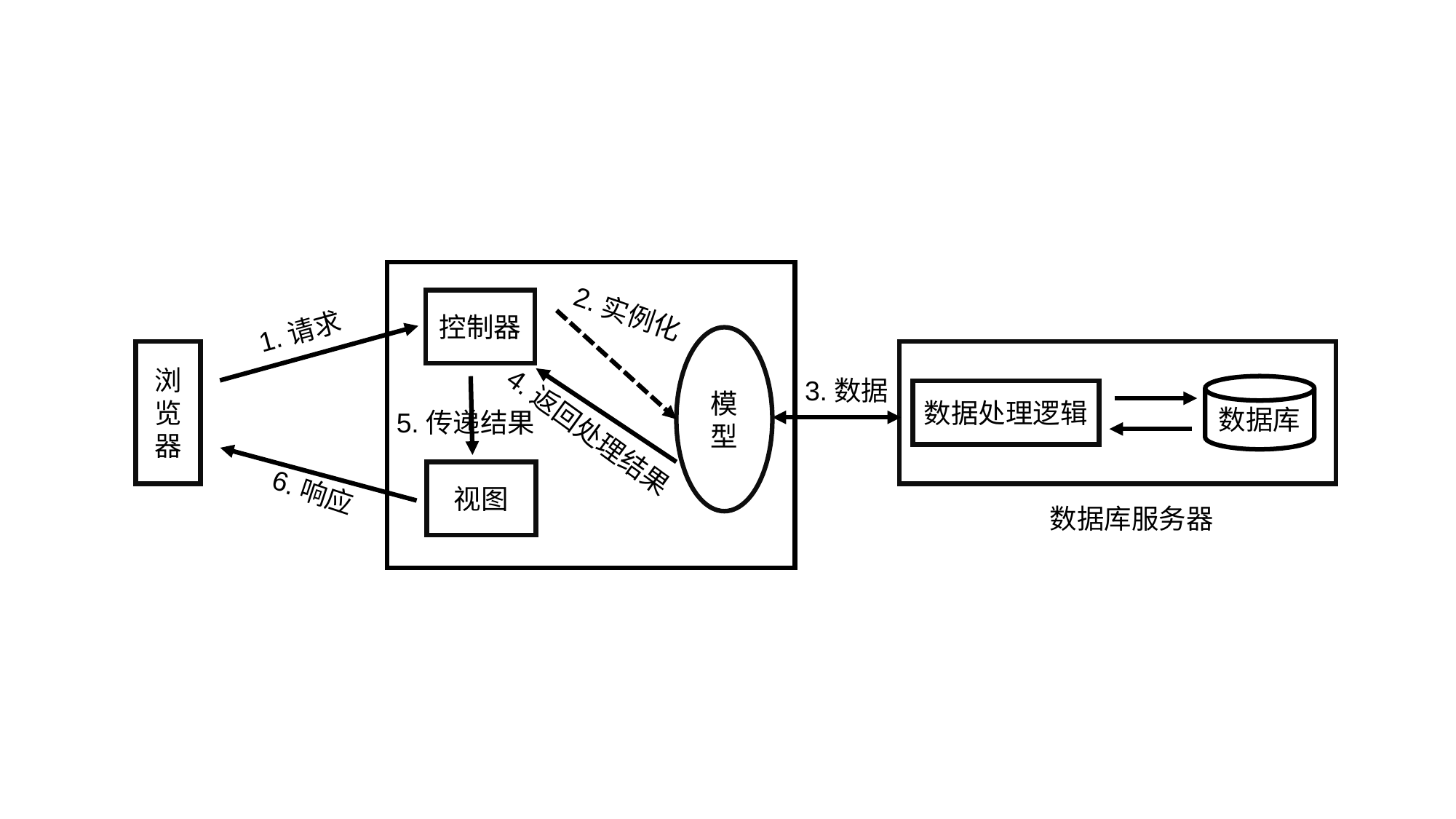

控制器
2.实例化
模型
5.传递结果
4.返回处理结果
视图
1.请求
浏览器
6.响应

数据库
数据处理逻辑
数据库服务器
3.数据